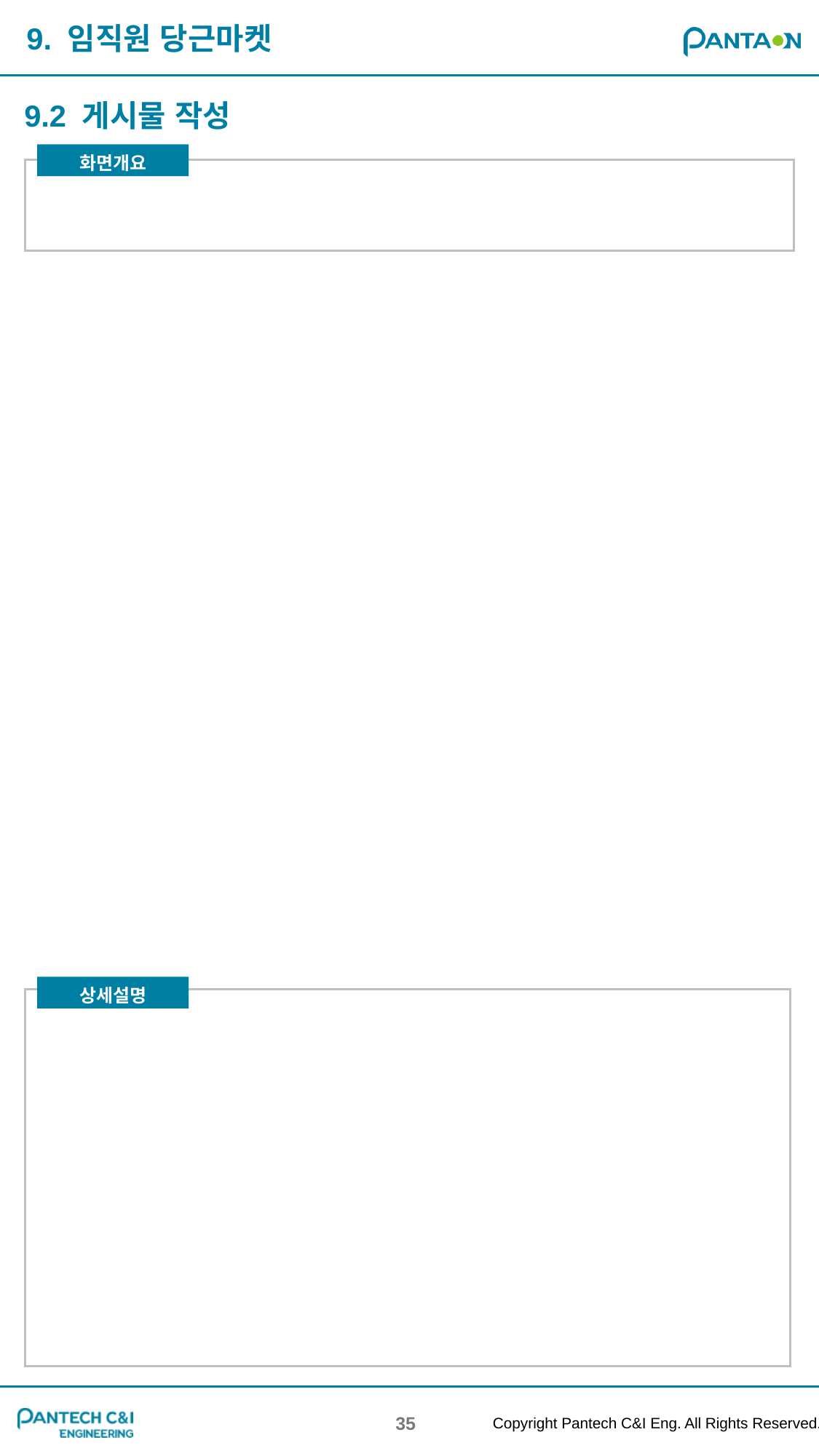

9. 임직원 당근마켓
9.2 게시물 작성
35